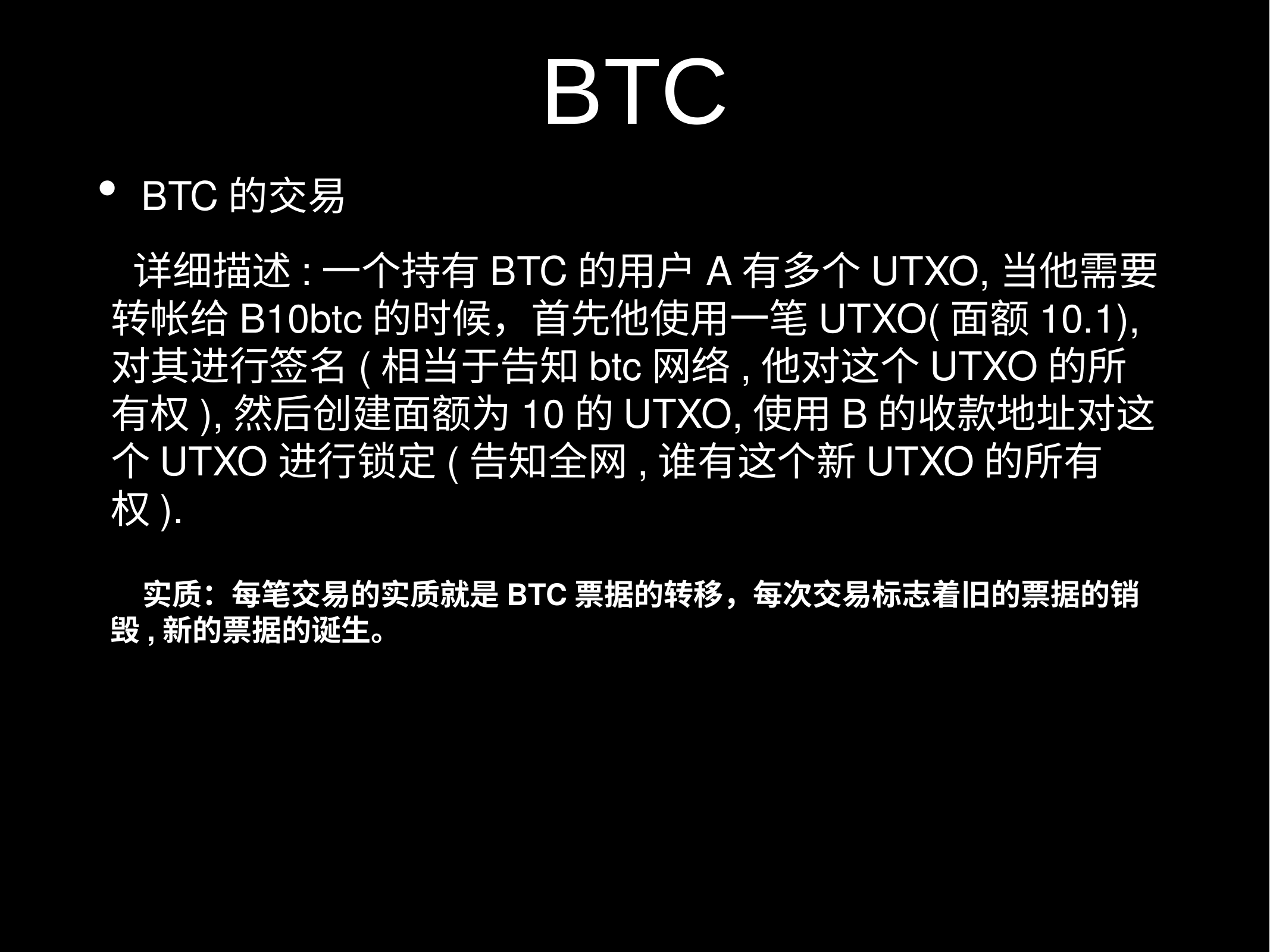

# BTC
BTC的交易
详细描述:一个持有BTC的用户A有多个UTXO,当他需要转帐给B10btc的时候，首先他使用一笔UTXO(面额10.1),对其进行签名(相当于告知btc网络,他对这个UTXO的所有权),然后创建面额为10的UTXO,使用B的收款地址对这个UTXO进行锁定(告知全网,谁有这个新UTXO的所有权).
   实质：每笔交易的实质就是BTC票据的转移，每次交易标志着旧的票据的销毁,新的票据的诞生。